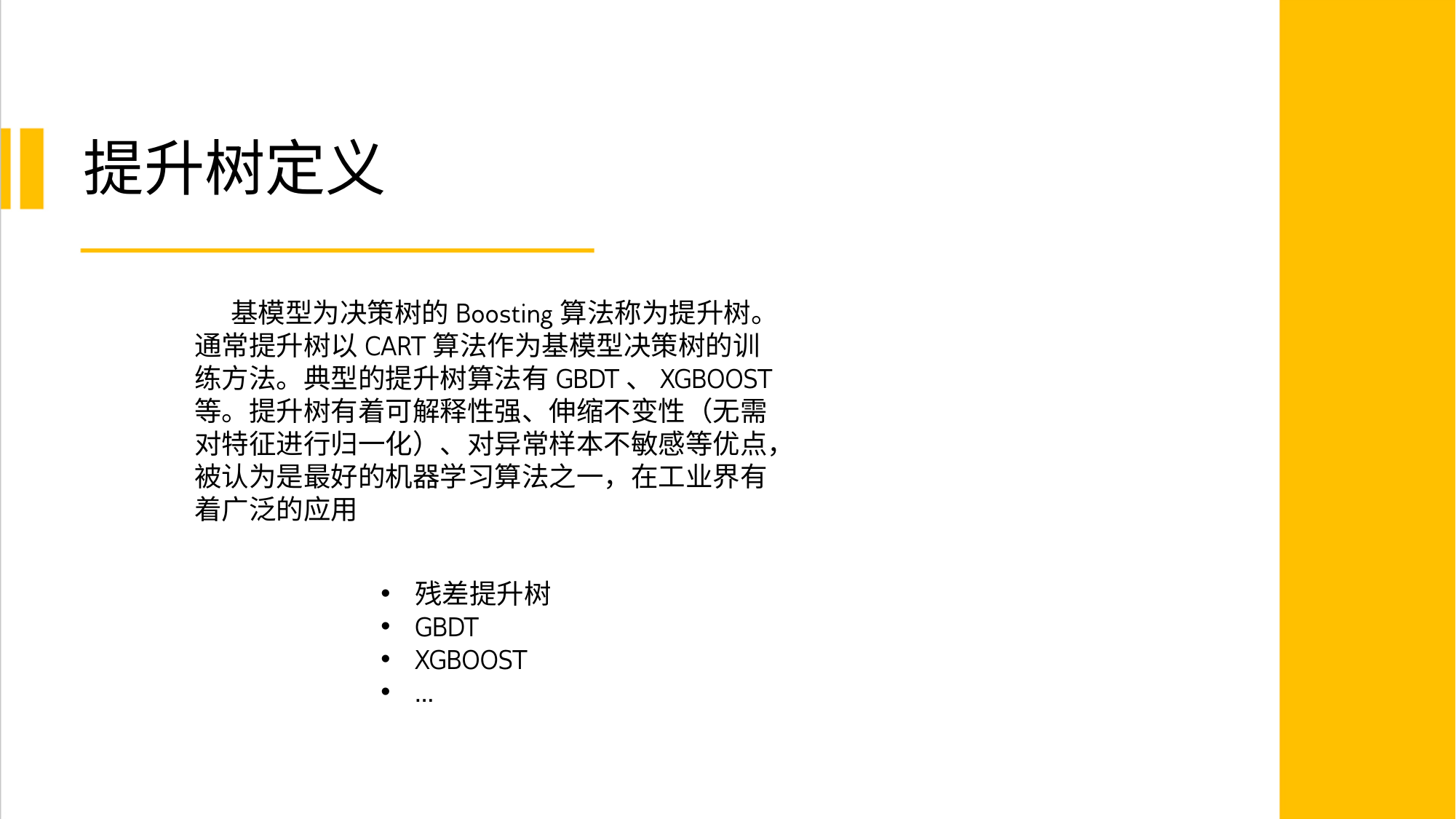

# 提升树定义
基模型为决策树的Boosting算法称为提升树。通常提升树以CART算法作为基模型决策树的训练方法。典型的提升树算法有GBDT、XGBOOST等。提升树有着可解释性强、伸缩不变性（无需对特征进行归一化）、对异常样本不敏感等优点，被认为是最好的机器学习算法之一，在工业界有着广泛的应用
残差提升树
GBDT
XGBOOST
…